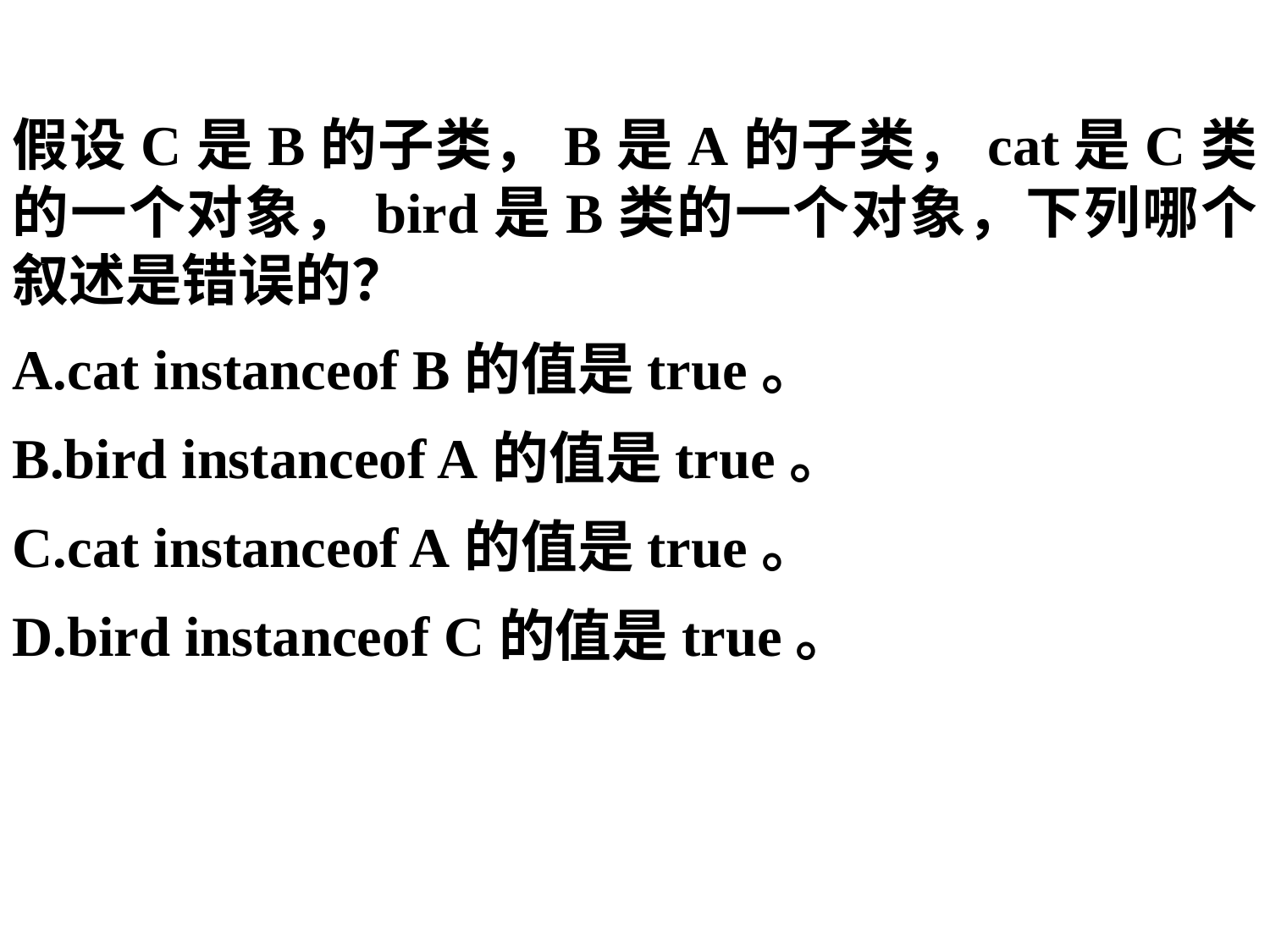

假设C是B的子类，B是A的子类，cat是C类的一个对象，bird是B类的一个对象，下列哪个叙述是错误的？
cat instanceof B的值是true。
bird instanceof A的值是true。
cat instanceof A的值是true。
bird instanceof C的值是true。